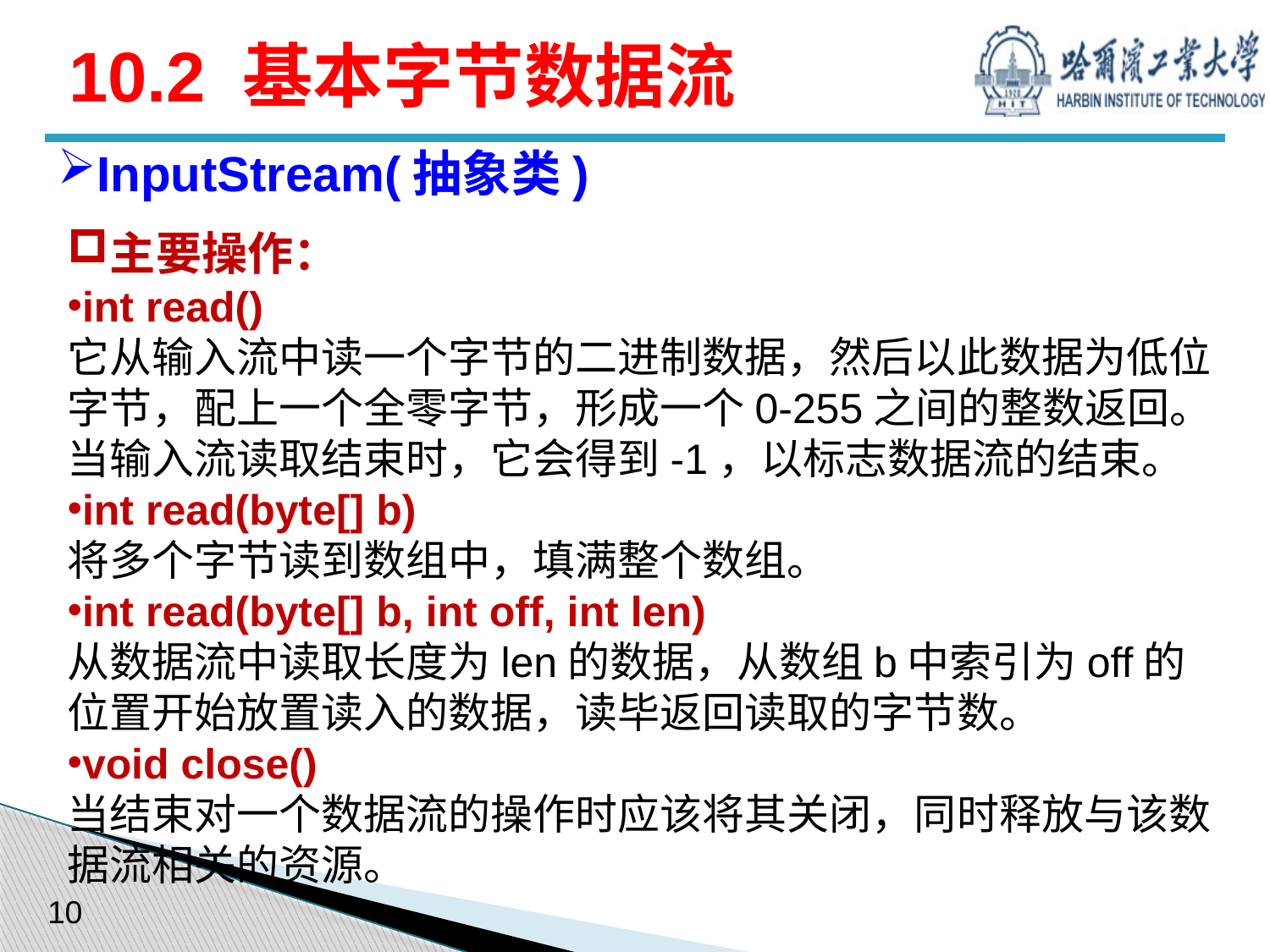

# 10.2 基本字节数据流
InputStream(抽象类)
主要操作：
int read()
它从输入流中读一个字节的二进制数据，然后以此数据为低位字节，配上一个全零字节，形成一个0-255之间的整数返回。当输入流读取结束时，它会得到-1，以标志数据流的结束。
int read(byte[] b)
将多个字节读到数组中，填满整个数组。
int read(byte[] b, int off, int len)
从数据流中读取长度为len的数据，从数组b中索引为off的位置开始放置读入的数据，读毕返回读取的字节数。
void close()
当结束对一个数据流的操作时应该将其关闭，同时释放与该数据流相关的资源。